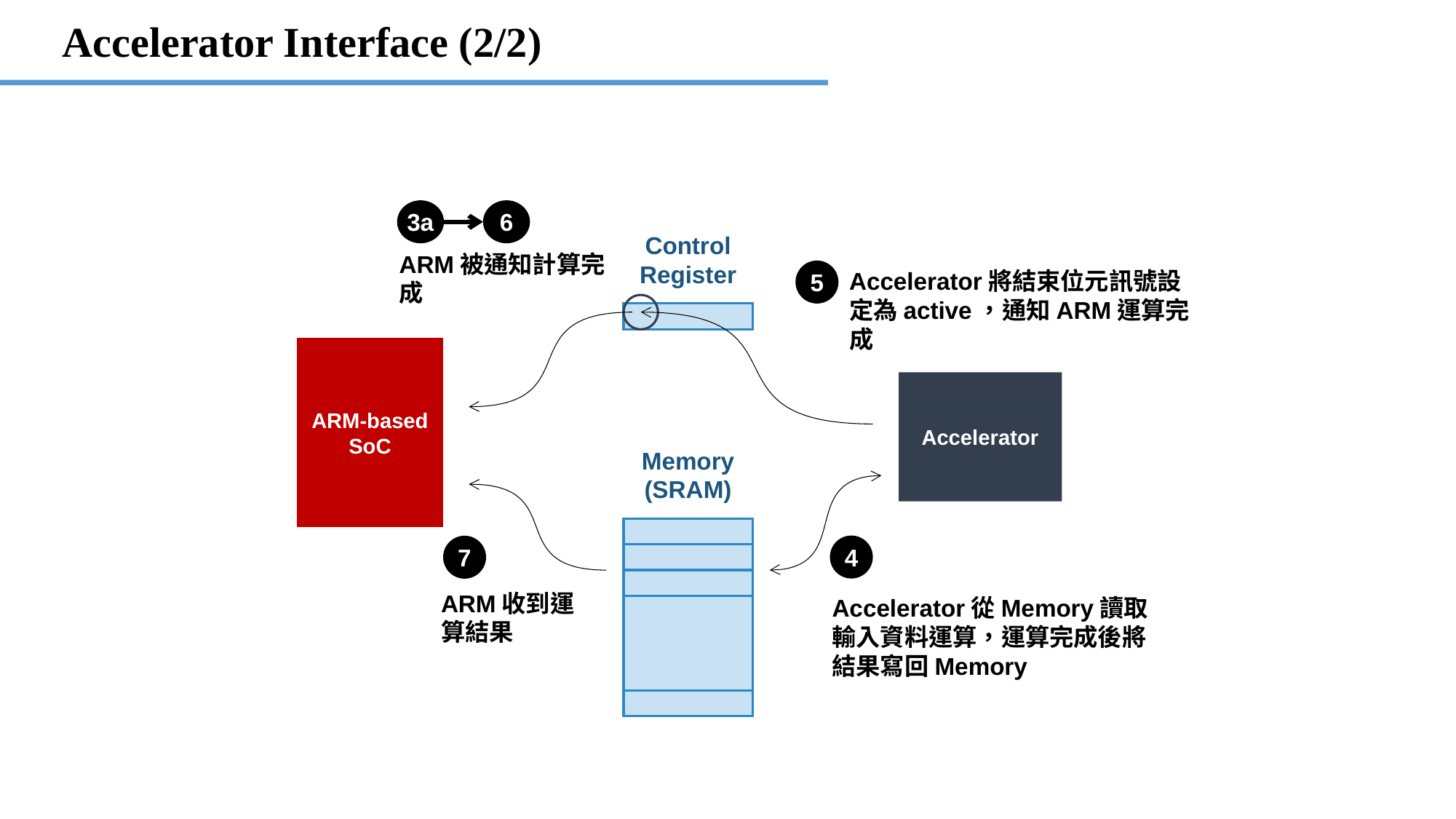

Accelerator Interface (2/2)

3a
6
Control Register
ARM被通知計算完成
5
Accelerator將結束位元訊號設定為active，通知ARM運算完成

ARM-based
SoC
Accelerator
Memory (SRAM)

4
7

ARM收到運算結果
Accelerator從Memory讀取輸入資料運算，運算完成後將結果寫回Memory